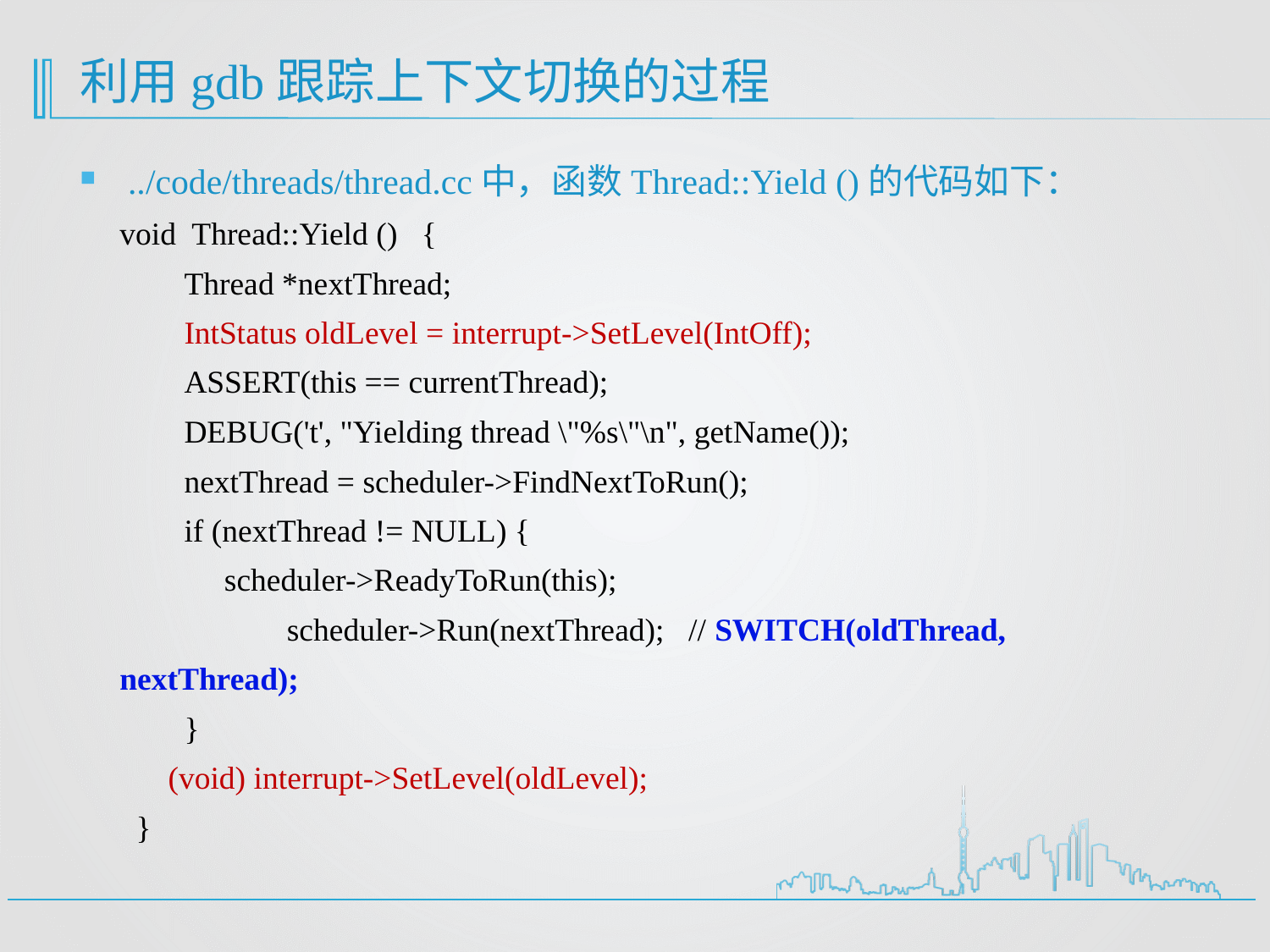

# 利用gdb跟踪上下文切换的过程
../code/threads/thread.cc中，函数Thread::Yield ()的代码如下：
void  Thread::Yield ()   {
        Thread *nextThread;
        IntStatus oldLevel = interrupt->SetLevel(IntOff);
        ASSERT(this == currentThread);
        DEBUG('t', "Yielding thread \"%s\"\n", getName());
        nextThread = scheduler->FindNextToRun();
        if (nextThread != NULL) {
             scheduler->ReadyToRun(this);
    	     scheduler->Run(nextThread);   // SWITCH(oldThread, nextThread);
        }
      (void) interrupt->SetLevel(oldLevel);
  }